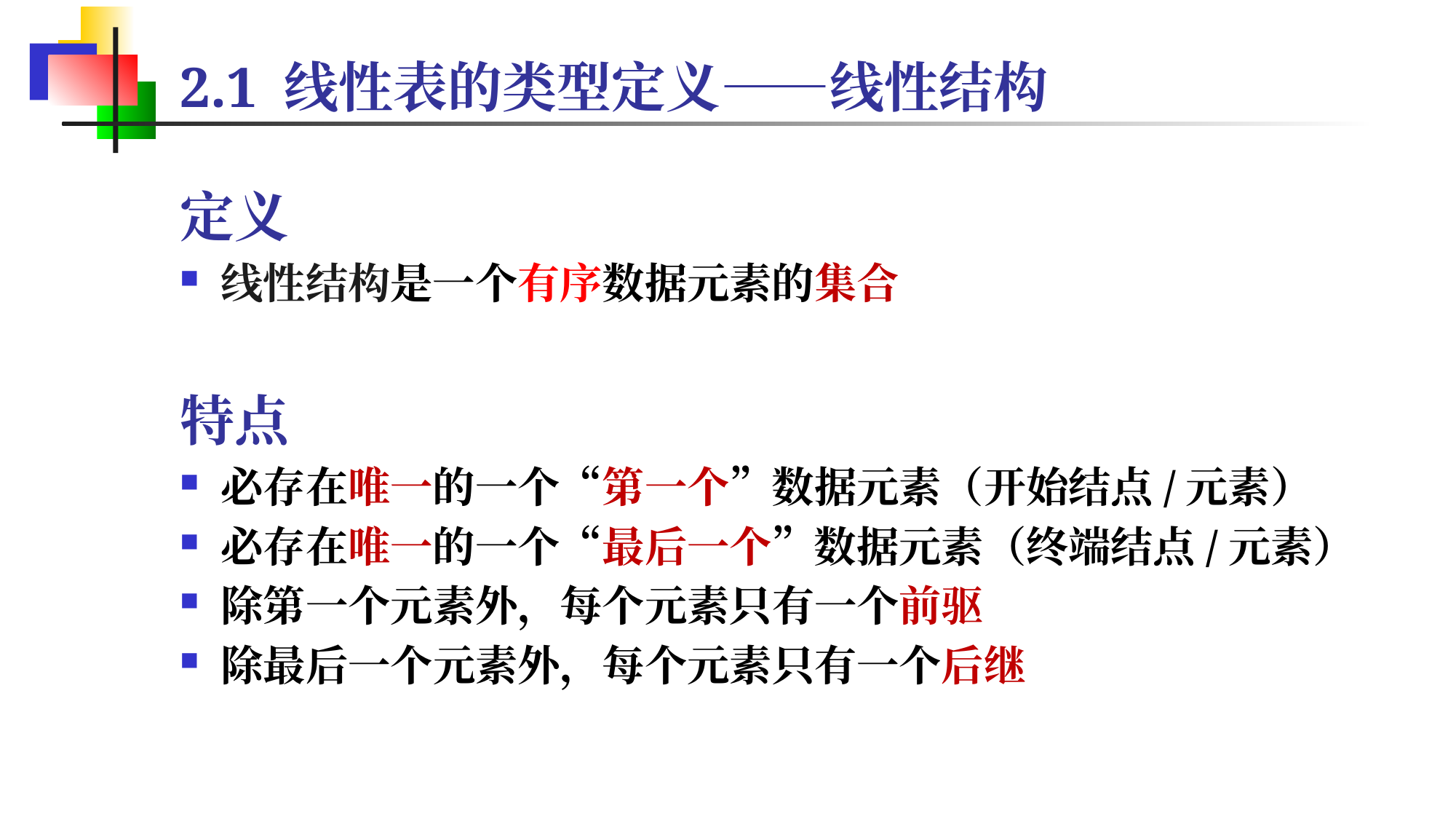

2.1 线性表的类型定义——线性结构
定义
线性结构是一个有序数据元素的集合

特点
必存在唯一的一个“第一个”数据元素（开始结点/元素）
必存在唯一的一个“最后一个”数据元素（终端结点/元素）
除第一个元素外，每个元素只有一个前驱
除最后一个元素外，每个元素只有一个后继